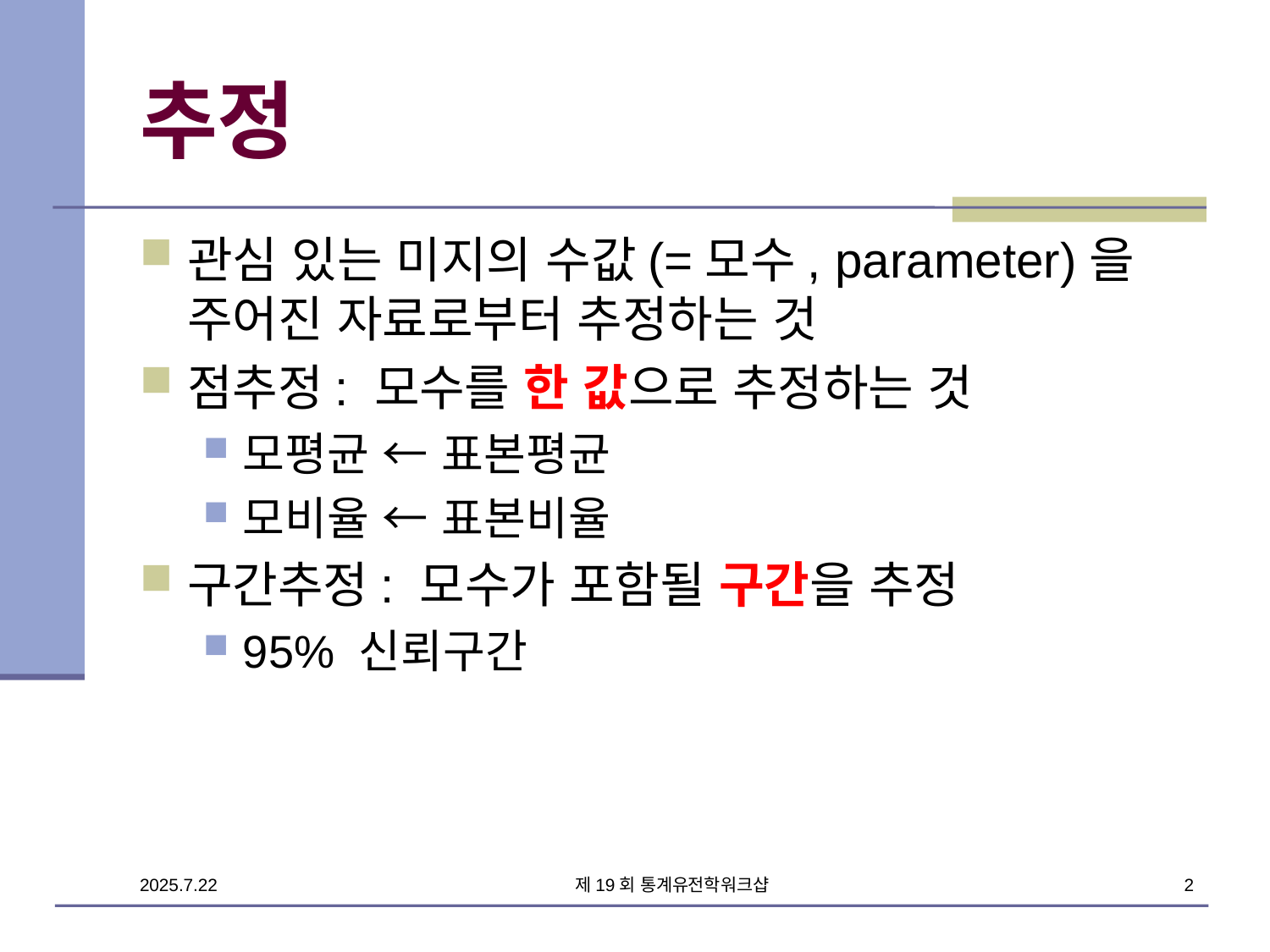

# 추정
관심 있는 미지의 수값(=모수, parameter)을 주어진 자료로부터 추정하는 것
점추정: 모수를 한 값으로 추정하는 것
모평균 ← 표본평균
모비율 ← 표본비율
구간추정: 모수가 포함될 구간을 추정
95% 신뢰구간
제19회 통계유전학워크샵
2
2025.7.22